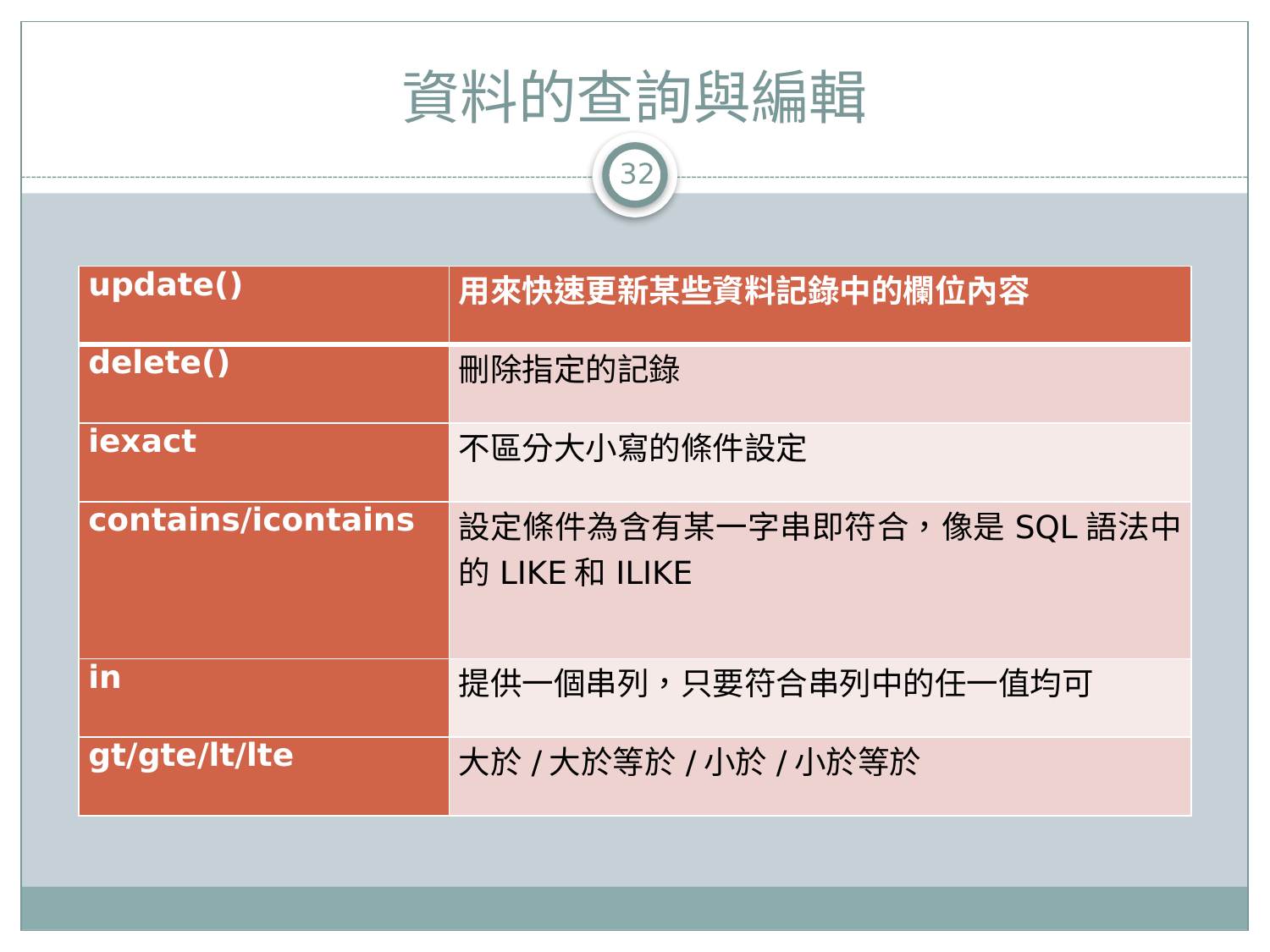

# 資料的查詢與編輯
32
| update() | 用來快速更新某些資料記錄中的欄位內容 |
| --- | --- |
| delete() | 刪除指定的記錄 |
| iexact | 不區分大小寫的條件設定 |
| contains/icontains | 設定條件為含有某一字串即符合，像是SQL語法中的LIKE和ILIKE |
| in | 提供一個串列，只要符合串列中的任一值均可 |
| gt/gte/lt/lte | 大於/大於等於/小於/小於等於 |